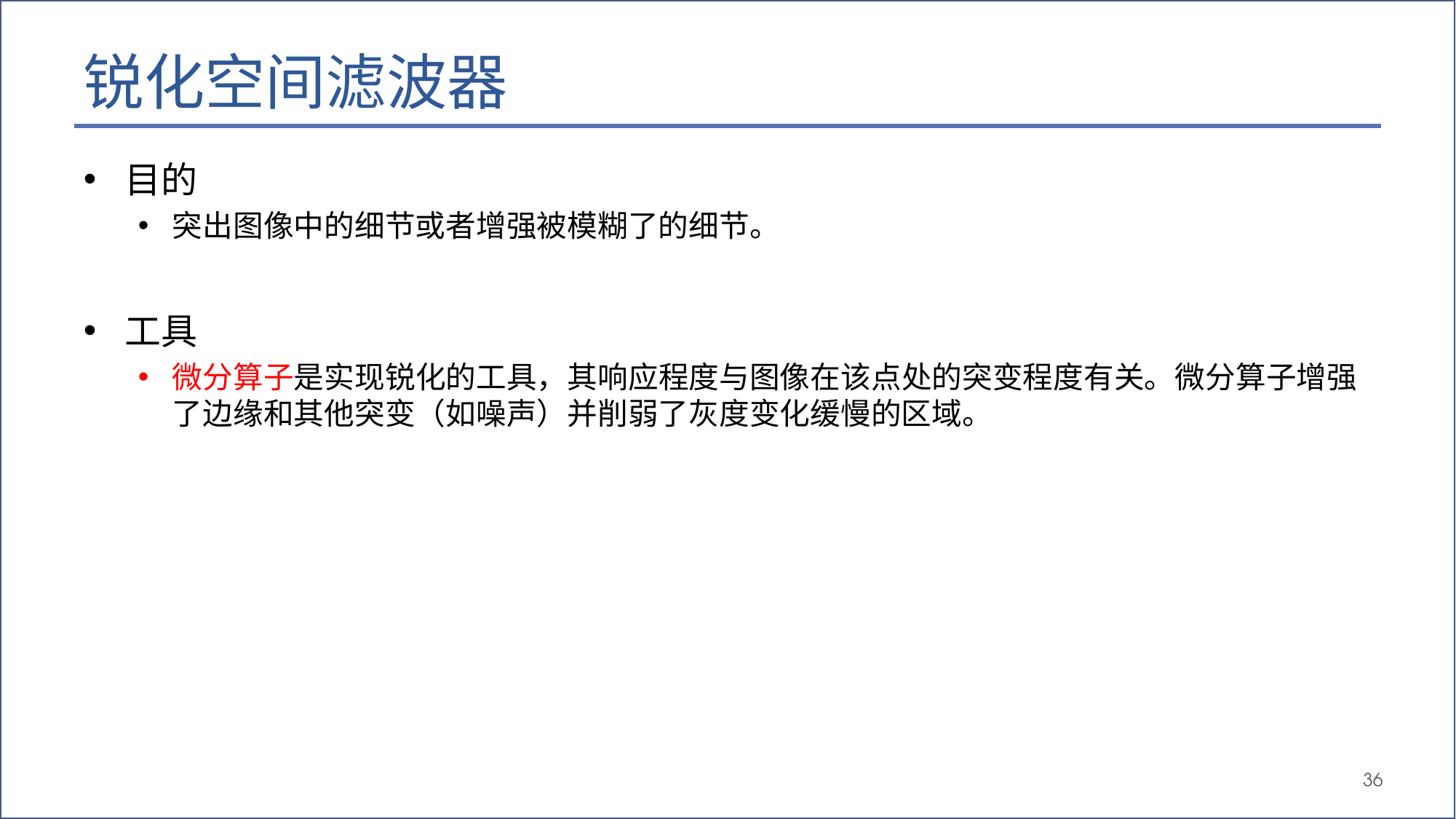

# 锐化空间滤波器
目的
突出图像中的细节或者增强被模糊了的细节。

工具
微分算子是实现锐化的工具，其响应程度与图像在该点处的突变程度有关。微分算子增强了边缘和其他突变（如噪声）并削弱了灰度变化缓慢的区域。

36